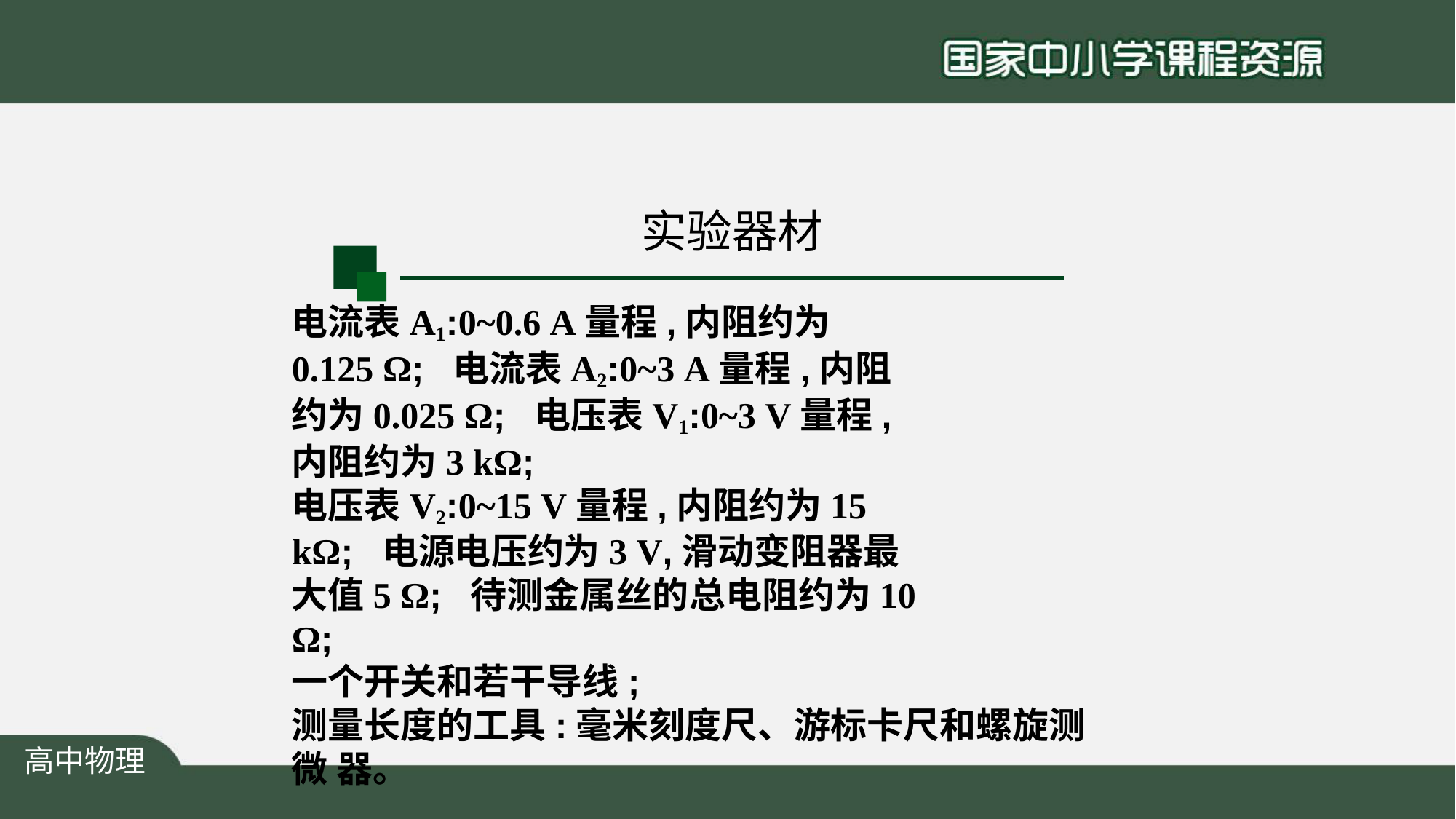

# 实验器材

电流表A1:0~0.6 A量程,内阻约为0.125 Ω;  电流表A2:0~3 A量程,内阻约为0.025 Ω;  电压表V1:0~3 V量程,内阻约为3 kΩ;
电压表V2:0~15 V量程,内阻约为15 kΩ;  电源电压约为3 V,滑动变阻器最大值5 Ω;  待测金属丝的总电阻约为10 Ω;
一个开关和若干导线;
测量长度的工具:毫米刻度尺、游标卡尺和螺旋测微 器。
高中物理